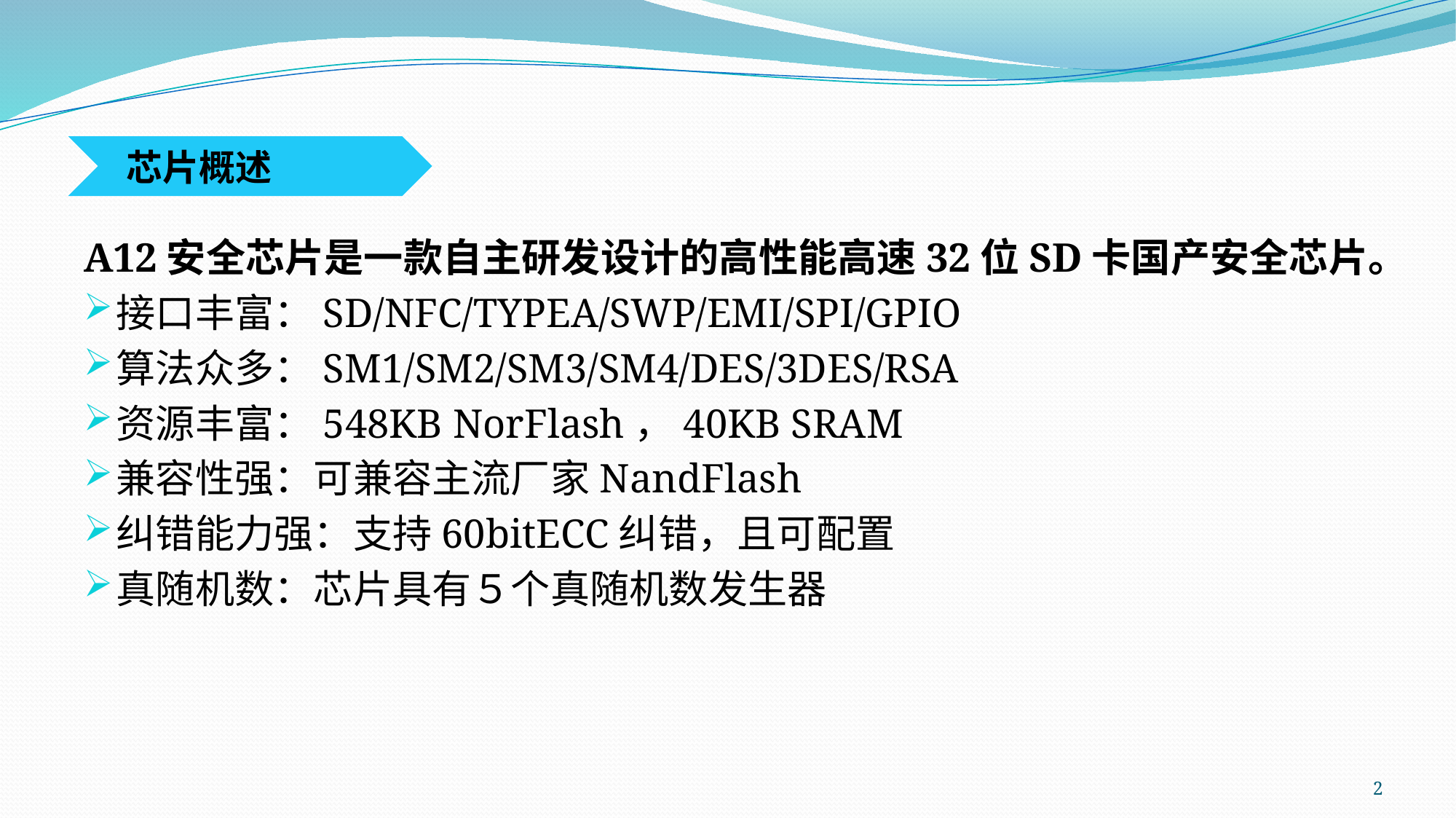

芯片概述
A12安全芯片是一款自主研发设计的高性能高速32位SD卡国产安全芯片。
接口丰富：SD/NFC/TYPEA/SWP/EMI/SPI/GPIO
算法众多：SM1/SM2/SM3/SM4/DES/3DES/RSA
资源丰富：548KB NorFlash，40KB SRAM
兼容性强：可兼容主流厂家NandFlash
纠错能力强：支持60bitECC纠错，且可配置
真随机数：芯片具有５个真随机数发生器

2